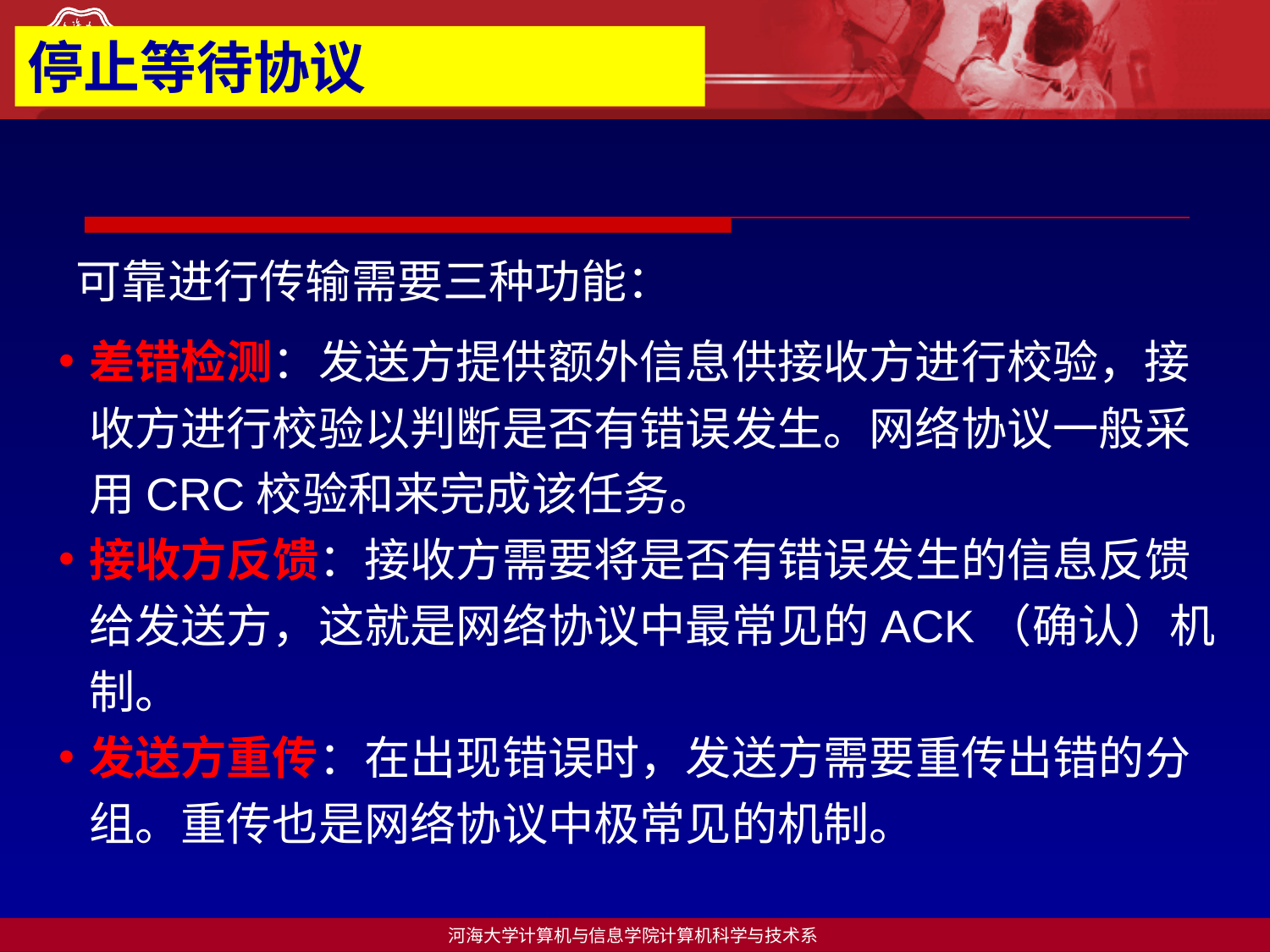

停止等待协议
可靠进行传输需要三种功能：
差错检测：发送方提供额外信息供接收方进行校验，接收方进行校验以判断是否有错误发生。网络协议一般采用CRC校验和来完成该任务。
接收方反馈：接收方需要将是否有错误发生的信息反馈给发送方，这就是网络协议中最常见的ACK（确认）机制。
发送方重传：在出现错误时，发送方需要重传出错的分组。重传也是网络协议中极常见的机制。